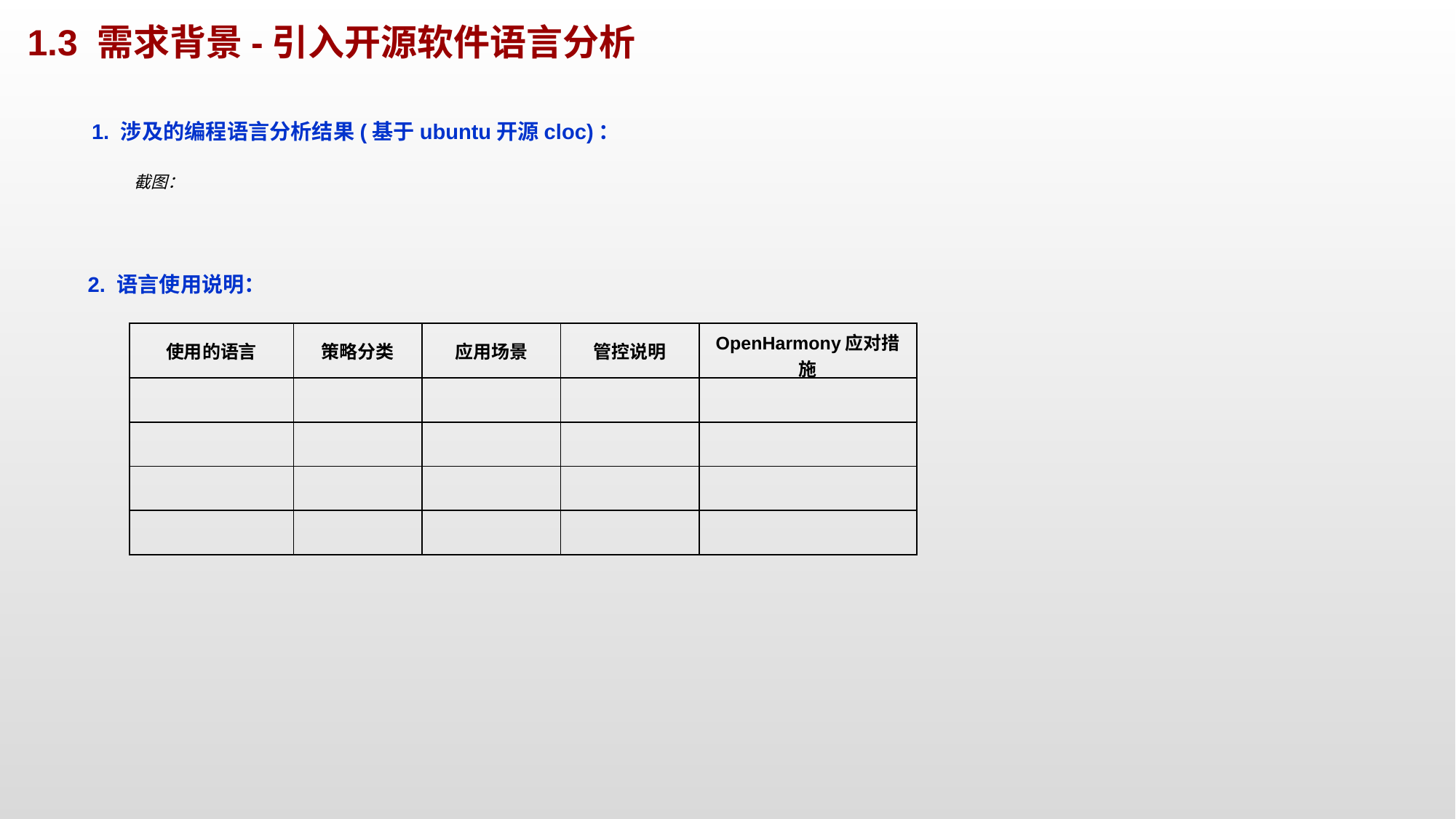

1.3 需求背景-引入开源软件语言分析
1. 涉及的编程语言分析结果(基于ubuntu开源cloc)：

截图：

2. 语言使用说明：
| 使用的语言 | 策略分类 | 应用场景 | 管控说明 | OpenHarmony应对措施 |
| --- | --- | --- | --- | --- |
|  |  |  |  |  |
|  |  |  |  |  |
|  |  |  |  |  |
|  |  |  |  |  |